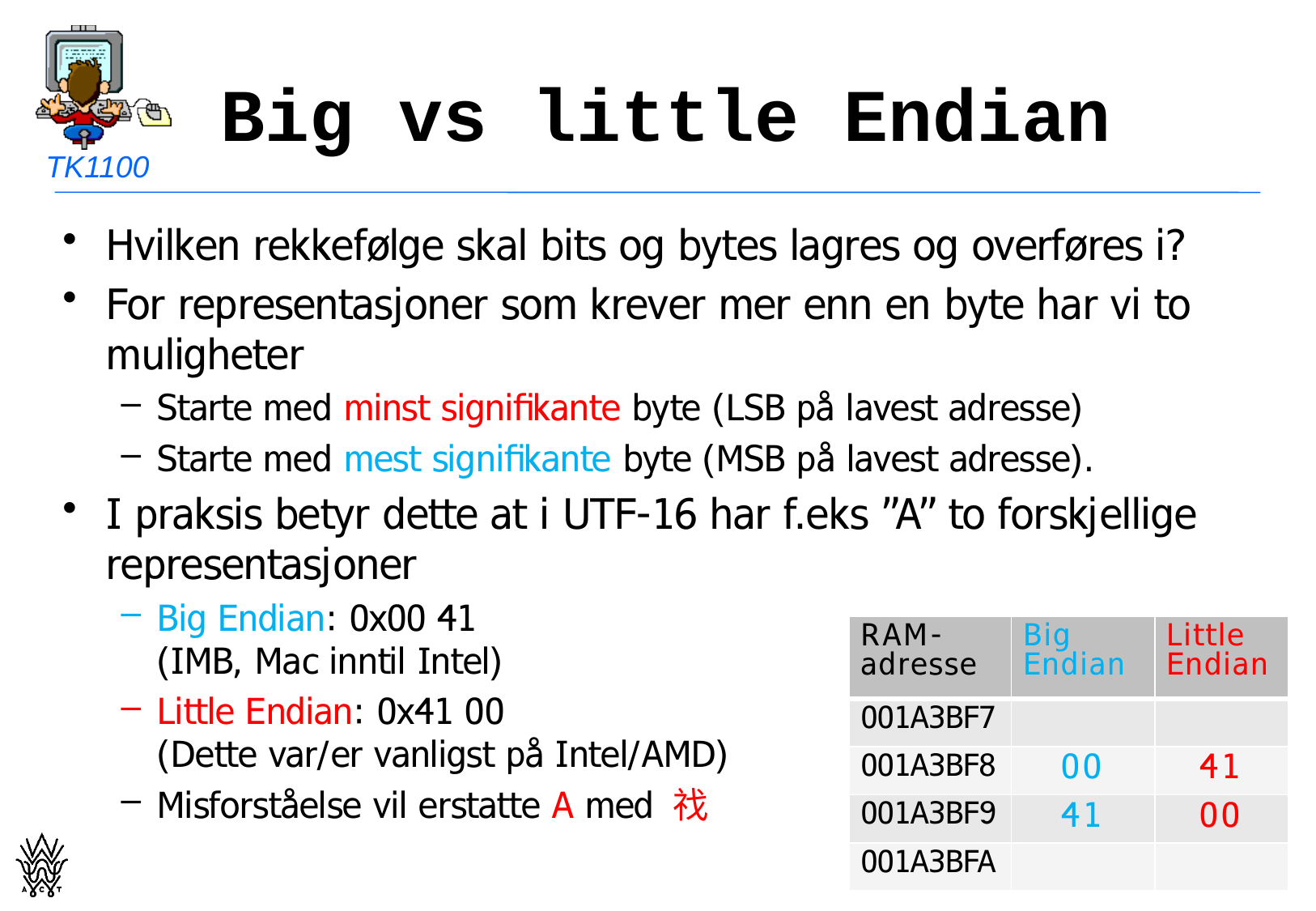

# Big vs little Endian
Hvilken rekkefølge skal bits og bytes lagres og overføres i?
For representasjoner som krever mer enn en byte har vi to muligheter
Starte med minst signifikante byte (LSB på lavest adresse)
Starte med mest signifikante byte (MSB på lavest adresse).
I praksis betyr dette at i UTF-16 har f.eks ”A” to forskjellige representasjoner
Big Endian: 0x00 41
(IMB, Mac inntil Intel)
Little Endian: 0x41 00
(Dette var/er vanligst på Intel/AMD)
Misforståelse vil erstatte A med 䄀
| RAM-adresse | Big Endian | Little Endian |
| --- | --- | --- |
| 001A3BF7 |  |  |
| 001A3BF8 | 00 | 41 |
| 001A3BF9 | 41 | 00 |
| 001A3BFA |  |  |
blistog@westerdals.no
25